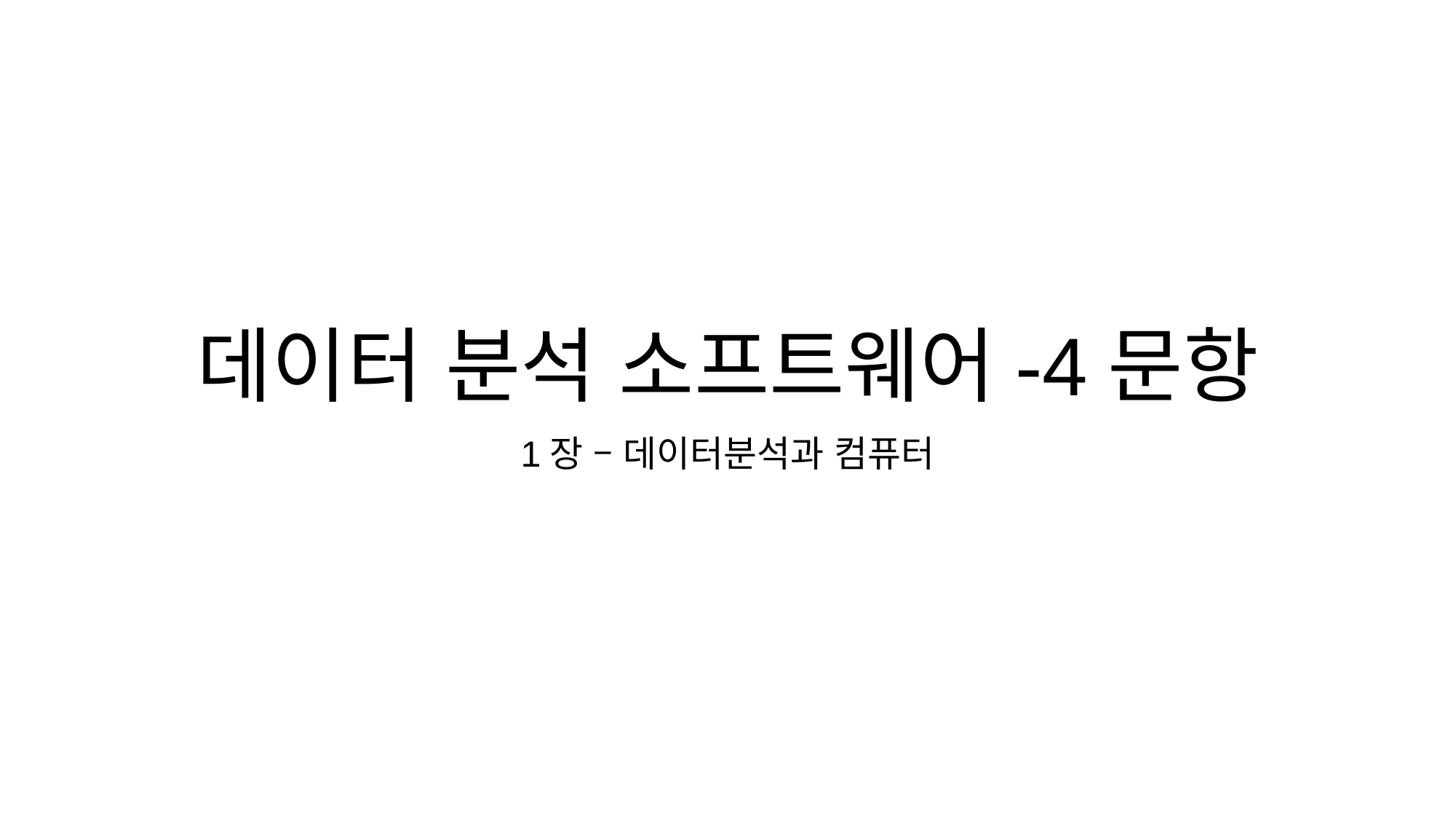

# 데이터 분석 소프트웨어-4문항
1장 – 데이터분석과 컴퓨터